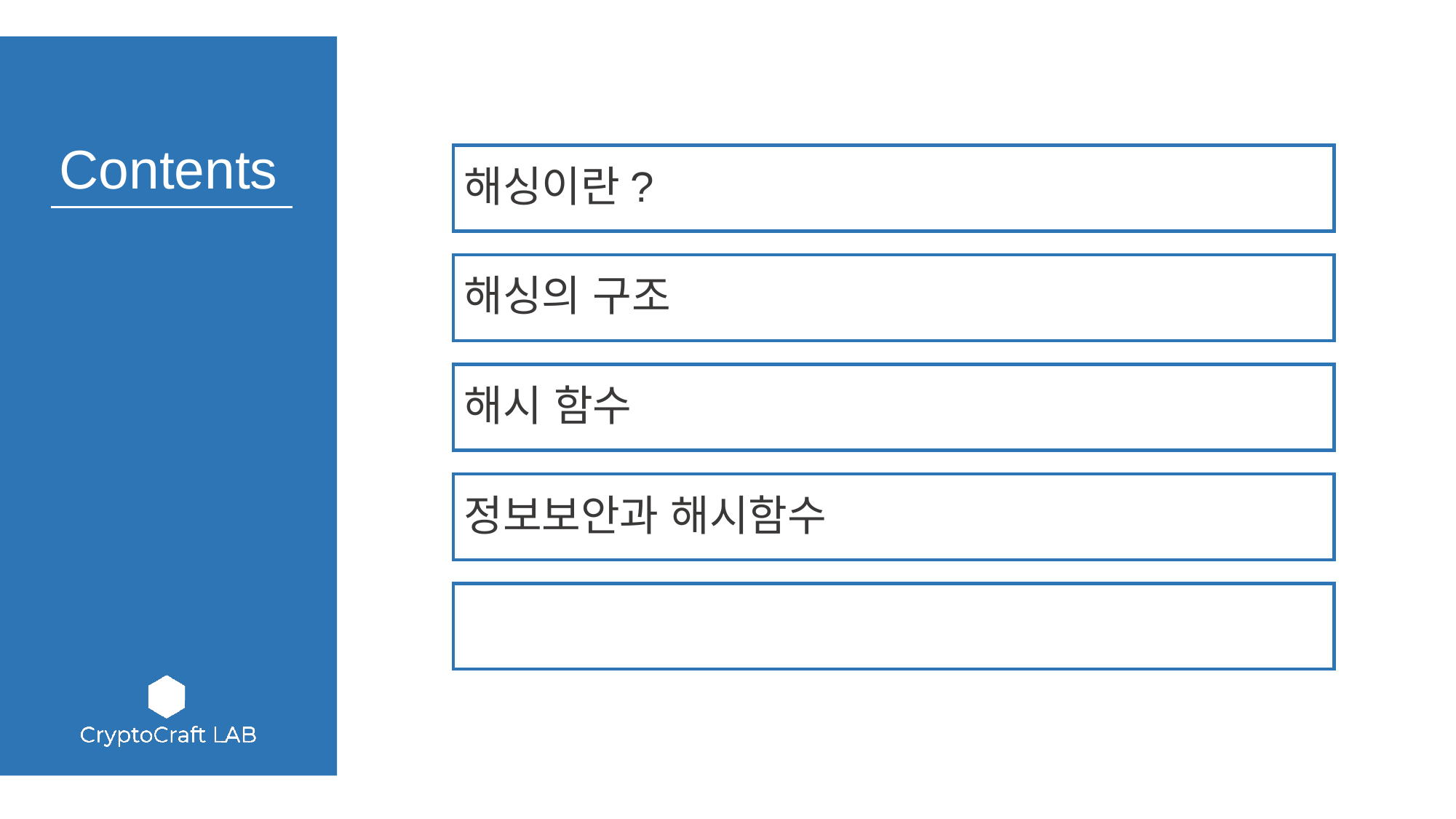

해싱이란?
해싱의 구조
해시 함수

정보보안과 해시함수